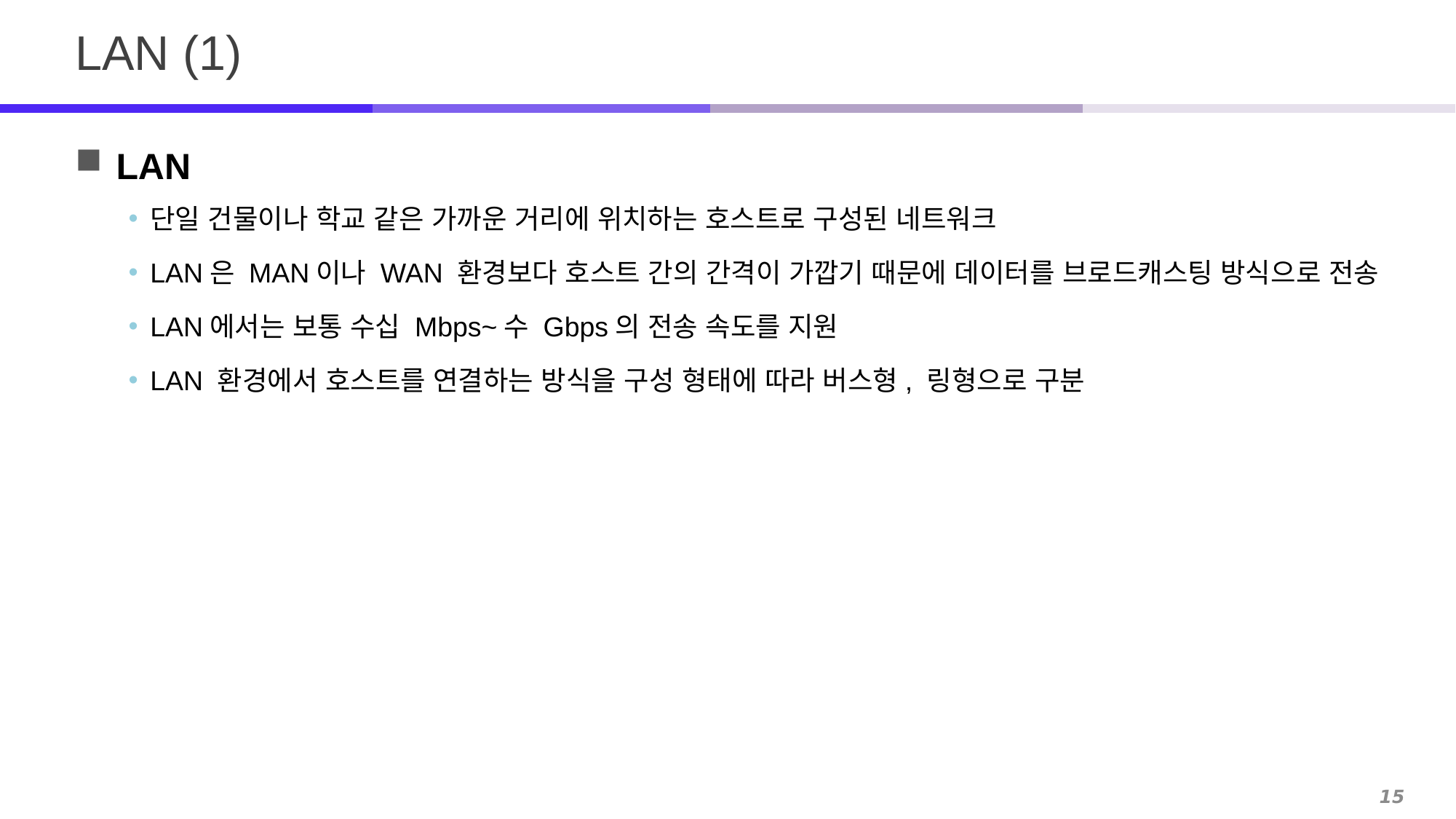

# LAN (1)
LAN
단일 건물이나 학교 같은 가까운 거리에 위치하는 호스트로 구성된 네트워크
LAN은 MAN이나 WAN 환경보다 호스트 간의 간격이 가깝기 때문에 데이터를 브로드캐스팅 방식으로 전송
LAN에서는 보통 수십 Mbps~수 Gbps의 전송 속도를 지원
LAN 환경에서 호스트를 연결하는 방식을 구성 형태에 따라 버스형, 링형으로 구분